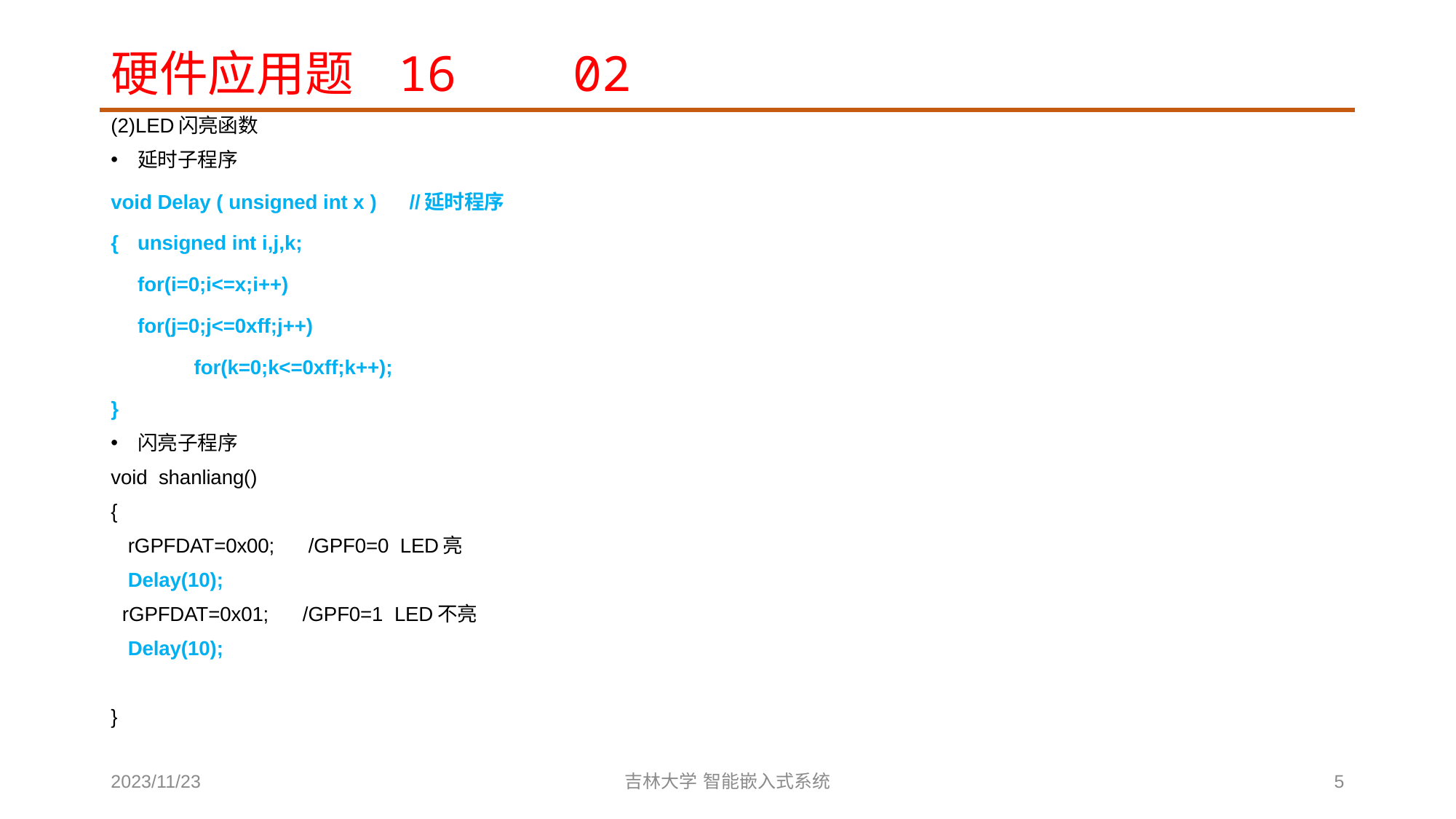

# 硬件应用题   16    02
(2)LED闪亮函数
延时子程序
void Delay ( unsigned int x ) 		//延时程序
{	unsigned int i,j,k;
	for(i=0;i<=x;i++)
		for(j=0;j<=0xff;j++)
		          for(k=0;k<=0xff;k++);
}
闪亮子程序
void  shanliang()
{
   rGPFDAT=0x00;      /GPF0=0  LED亮
   Delay(10);
  rGPFDAT=0x01;      /GPF0=1  LED不亮
   Delay(10);

}

2023/11/23
吉林大学 智能嵌入式系统
5